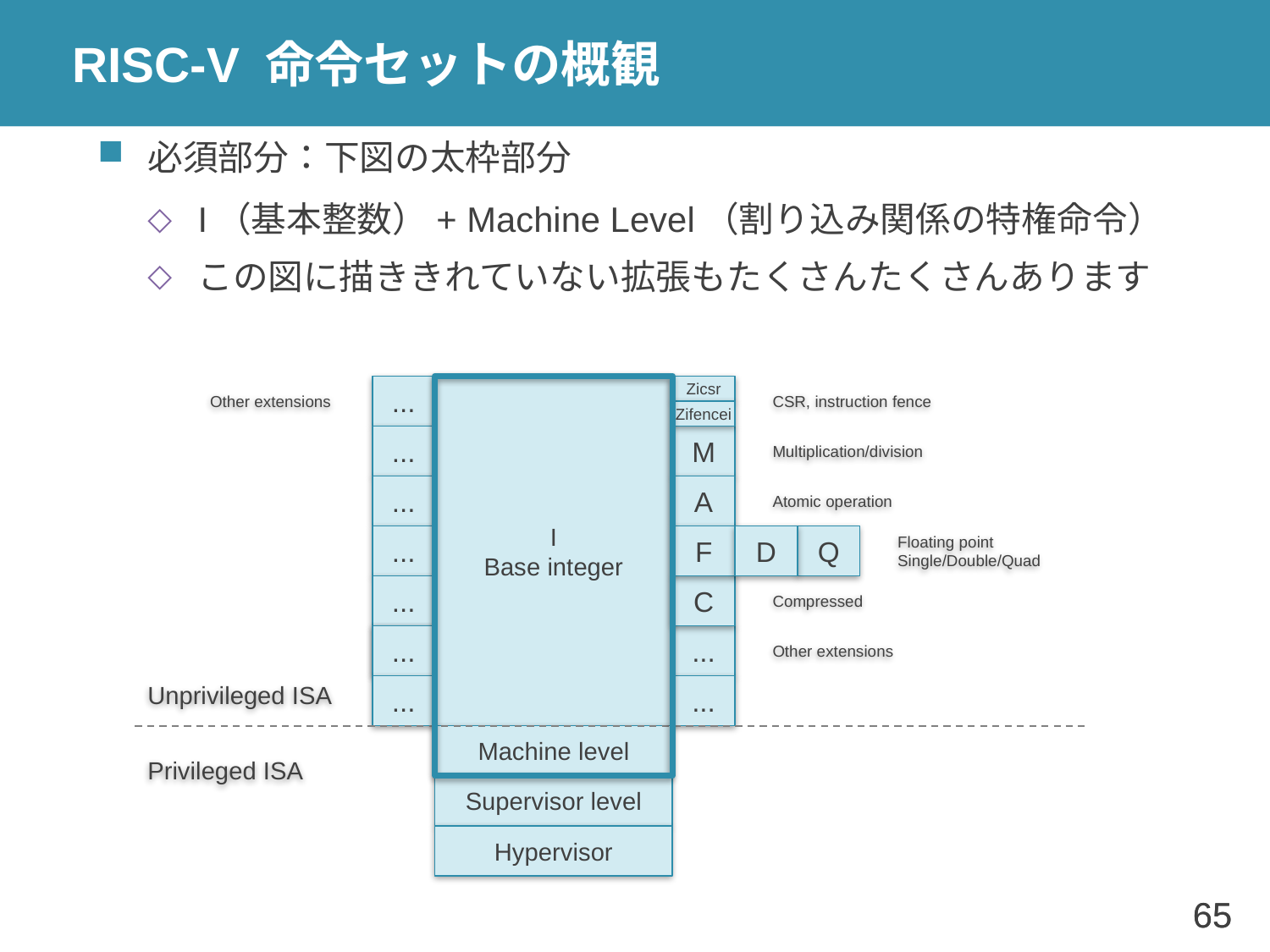

# RISC-V 命令セットの概観
必須部分：下図の太枠部分
I（基本整数）+ Machine Level（割り込み関係の特権命令）
この図に描ききれていない拡張もたくさんたくさんあります
Other extensions
...
I
Base integer

Zicsr
CSR, instruction fence
Zifencei
...
M
Multiplication/division
...
A
Atomic operation
...
F
D
Q
Floating point
Single/Double/Quad
...
C
Compressed
...
...
...
Other extensions
Unprivileged ISA
...
...
Machine level
Privileged ISA
Supervisor level
Hypervisor